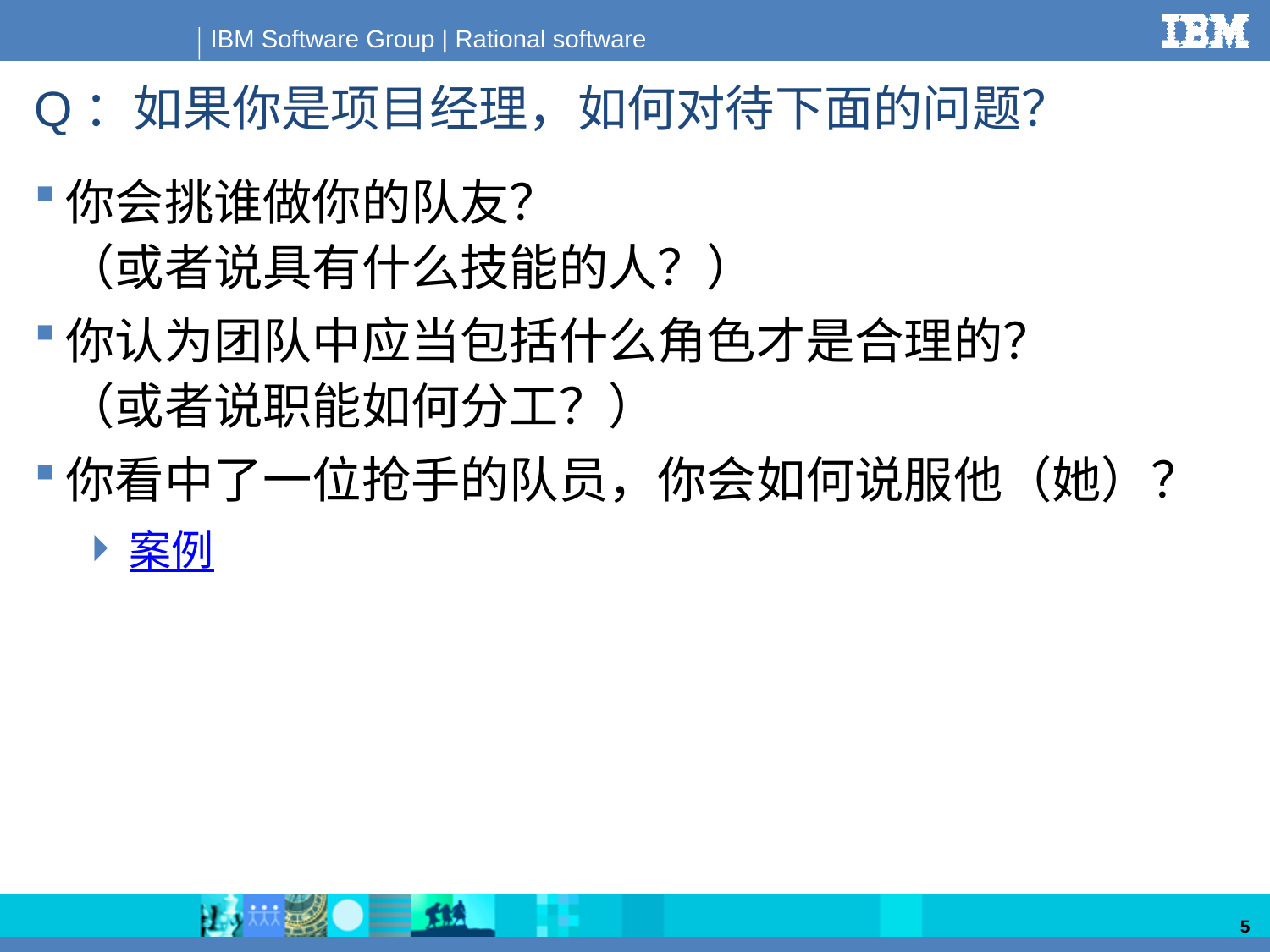

# Q：如果你是项目经理，如何对待下面的问题？
你会挑谁做你的队友？
（或者说具有什么技能的人？）
你认为团队中应当包括什么角色才是合理的？
（或者说职能如何分工？）
你看中了一位抢手的队员，你会如何说服他（她）？
案例
5